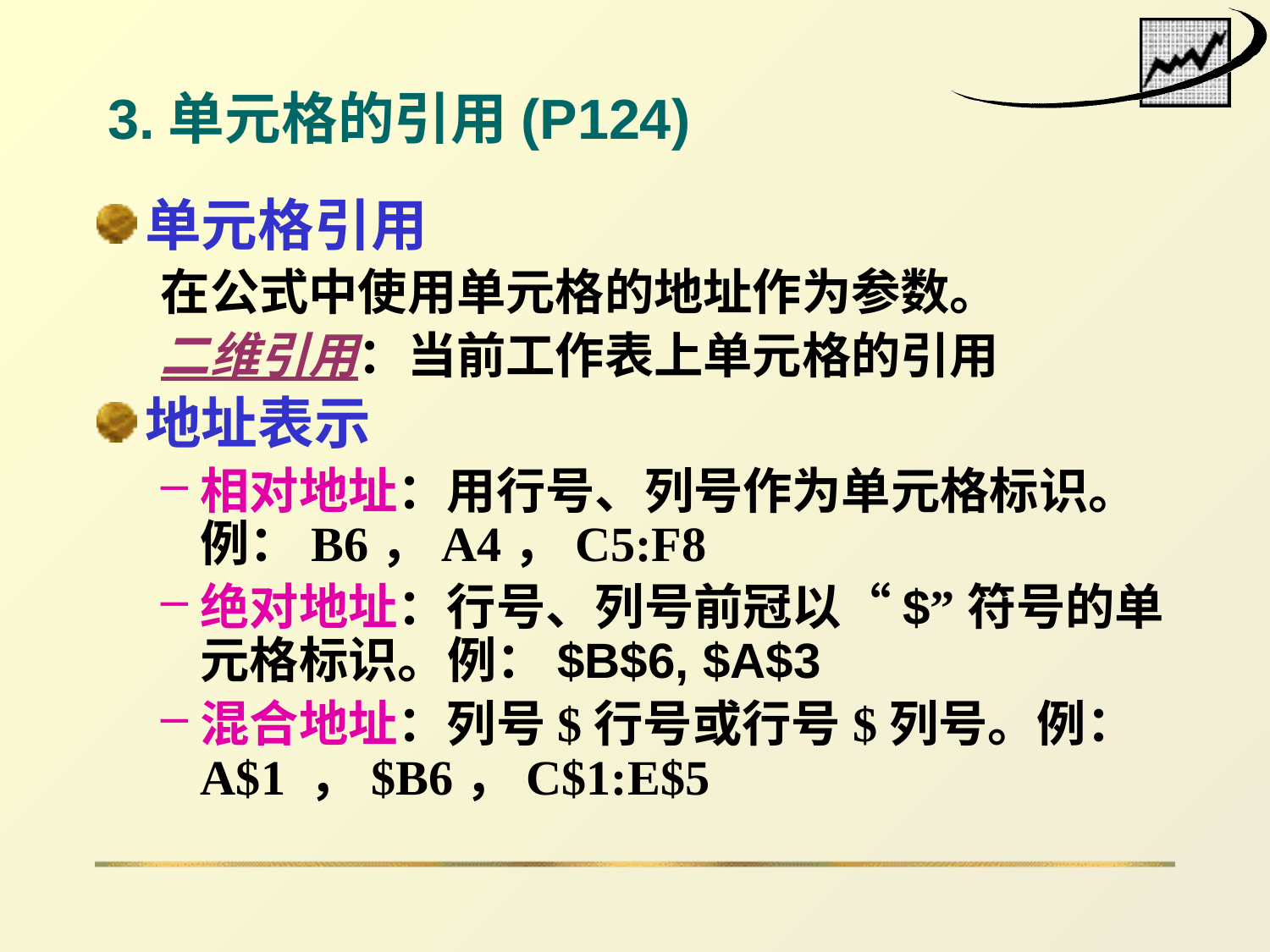

3.单元格的引用(P124)
单元格引用
在公式中使用单元格的地址作为参数。
二维引用：当前工作表上单元格的引用
地址表示
相对地址：用行号、列号作为单元格标识。例：B6，A4，C5:F8
绝对地址：行号、列号前冠以“$”符号的单元格标识。例：$B$6, $A$3
混合地址：列号$行号或行号$列号。例：A$1 ，$B6，C$1:E$5